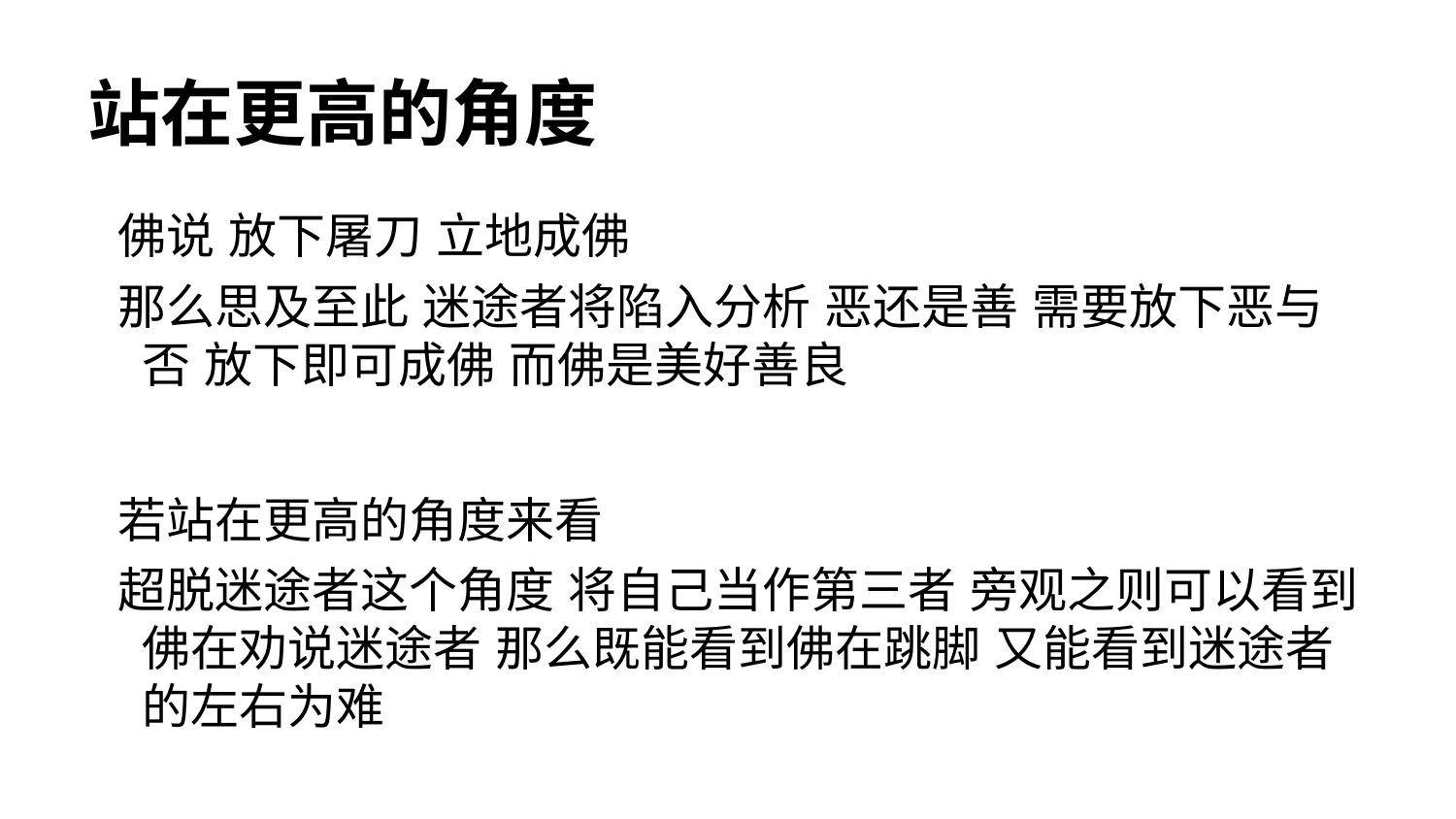

# 站在更高的角度
佛说 放下屠刀 立地成佛
那么思及至此 迷途者将陷入分析 恶还是善 需要放下恶与否 放下即可成佛 而佛是美好善良

若站在更高的角度来看
超脱迷途者这个角度 将自己当作第三者 旁观之则可以看到佛在劝说迷途者 那么既能看到佛在跳脚 又能看到迷途者的左右为难